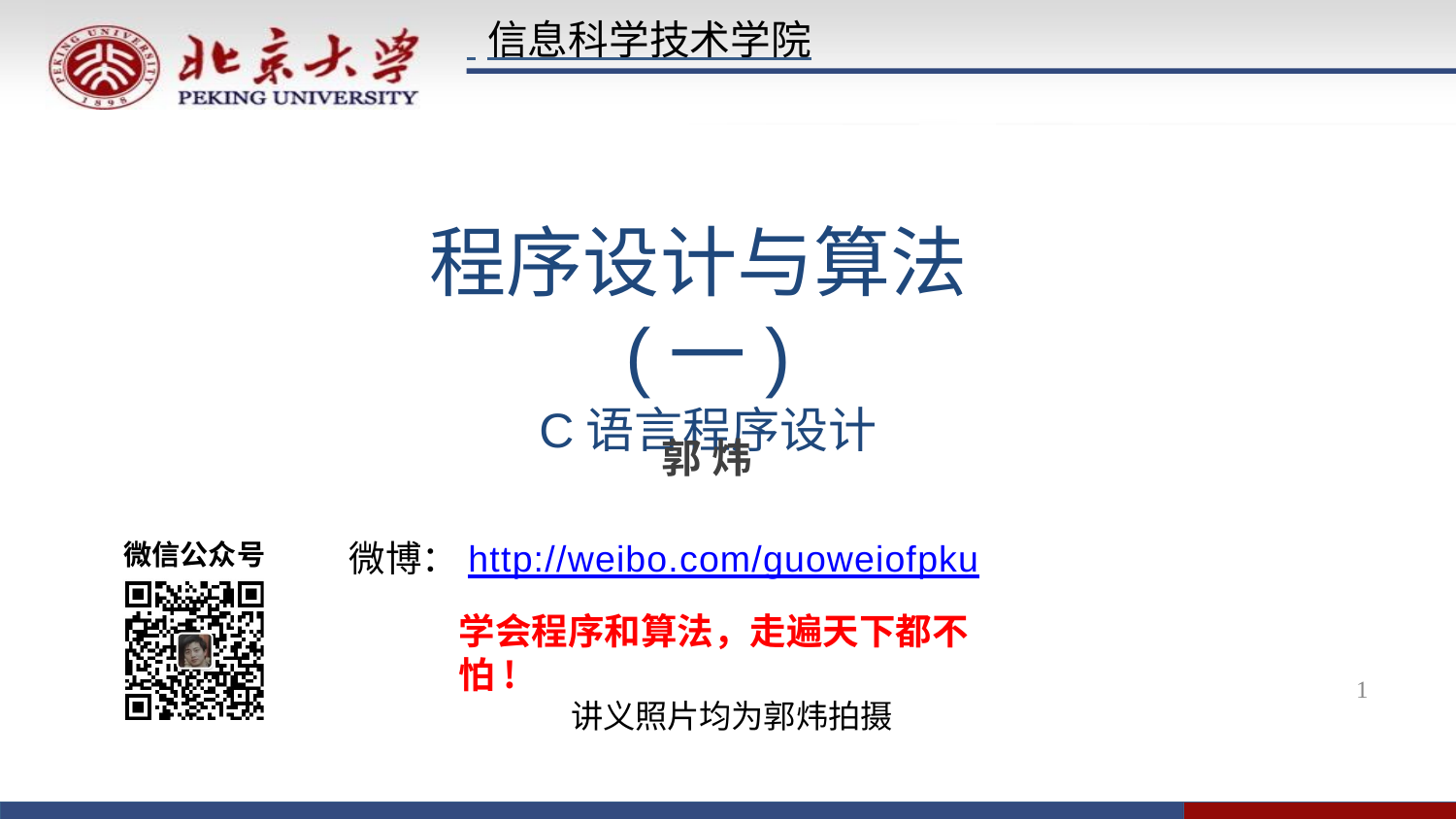

信息科学技术学院
# 程序设计与算法(一)
C语言程序设计
郭 炜
微博：http://weibo.com/guoweiofpku

学会程序和算法，走遍天下都不怕!
讲义照片均为郭炜拍摄
微信公众号

1